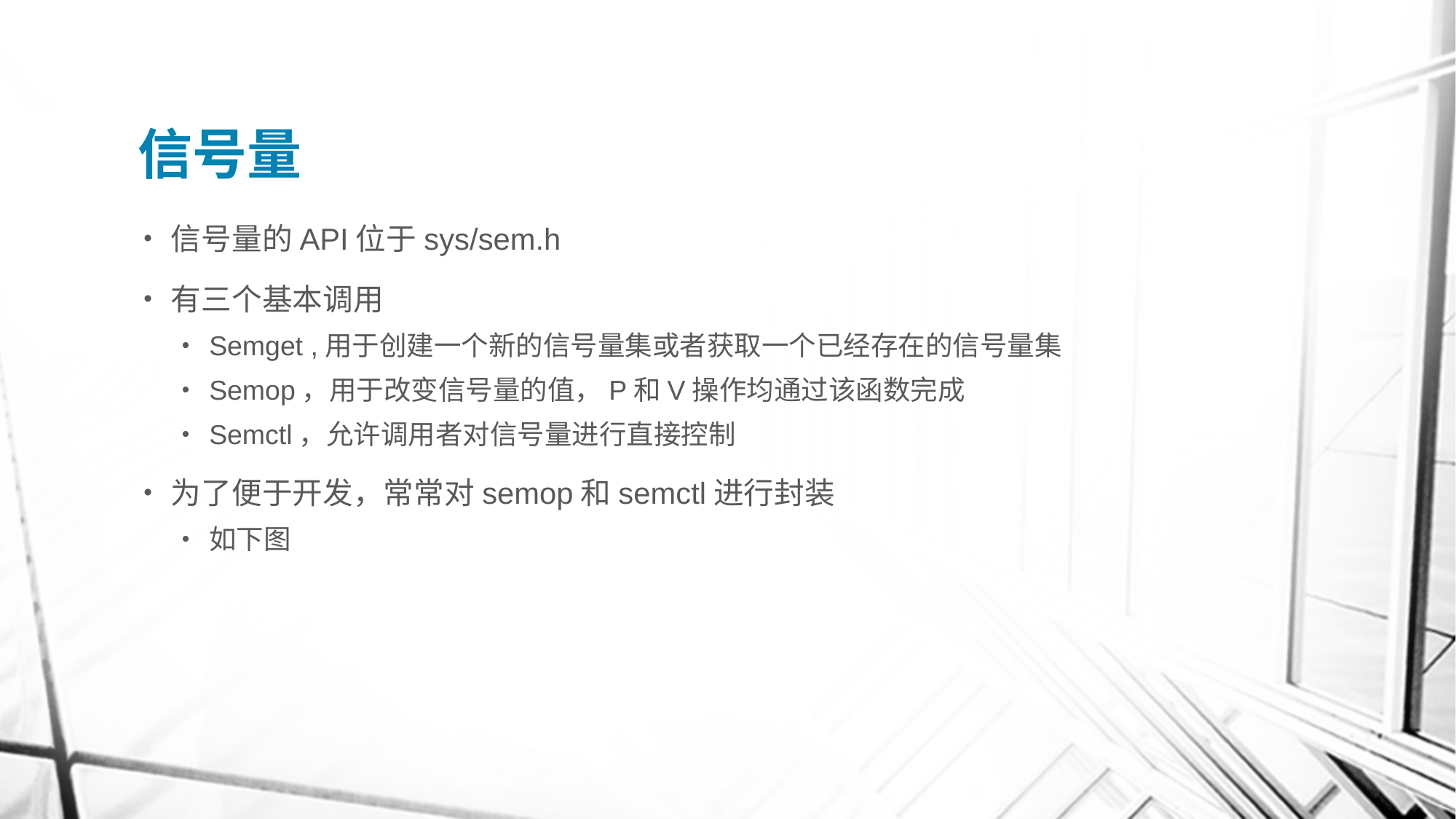

# 信号量
信号量的API位于sys/sem.h
有三个基本调用
Semget ,用于创建一个新的信号量集或者获取一个已经存在的信号量集
Semop，用于改变信号量的值，P和V操作均通过该函数完成
Semctl，允许调用者对信号量进行直接控制
为了便于开发，常常对semop和semctl进行封装
如下图